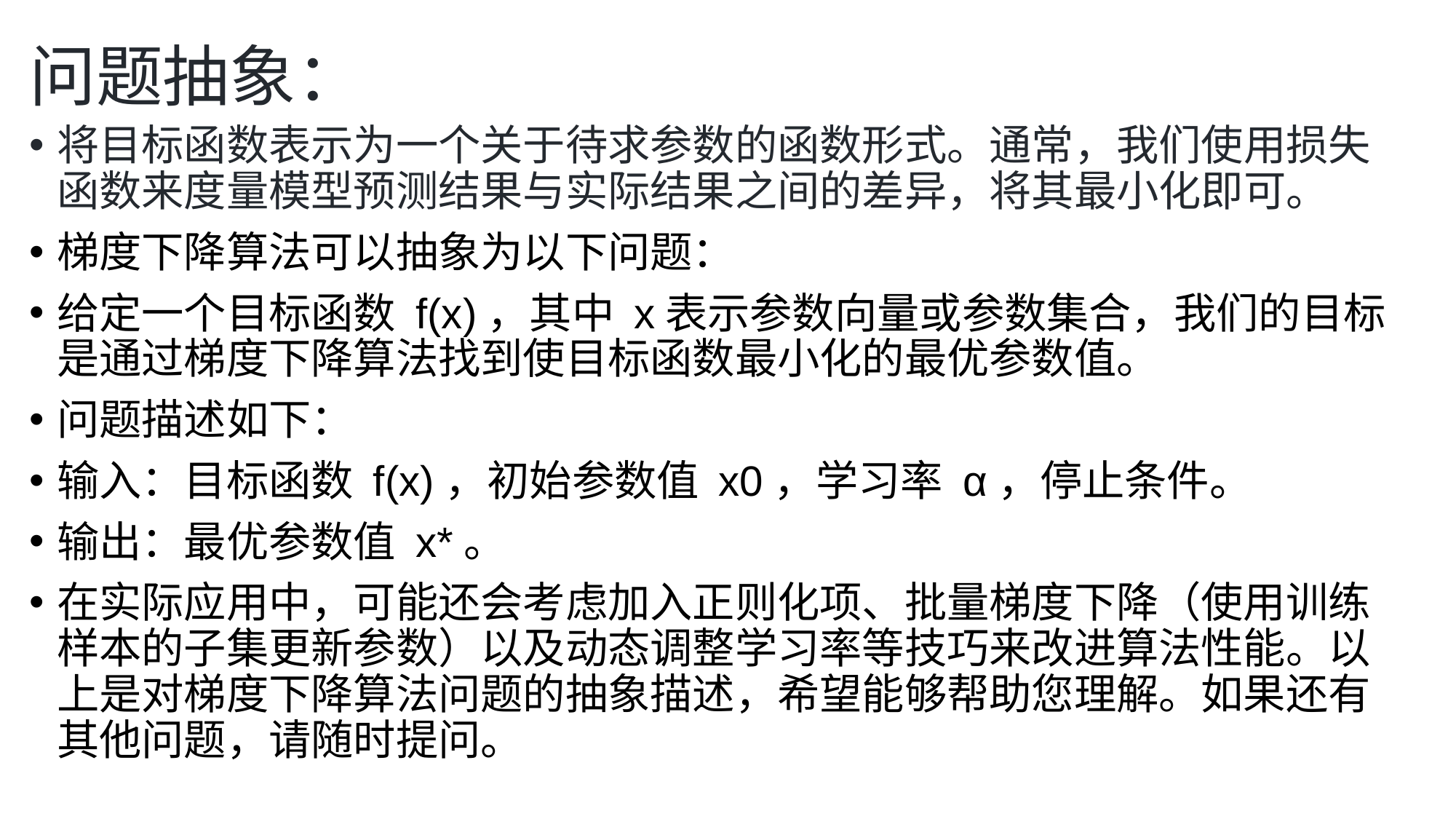

# 问题抽象：
将目标函数表示为一个关于待求参数的函数形式。通常，我们使用损失函数来度量模型预测结果与实际结果之间的差异，将其最小化即可。
梯度下降算法可以抽象为以下问题：
给定一个目标函数 f(x)，其中 x表示参数向量或参数集合，我们的目标是通过梯度下降算法找到使目标函数最小化的最优参数值。
问题描述如下：
输入：目标函数 f(x)，初始参数值 x0，学习率 α，停止条件。
输出：最优参数值 x*。
在实际应用中，可能还会考虑加入正则化项、批量梯度下降（使用训练样本的子集更新参数）以及动态调整学习率等技巧来改进算法性能。以上是对梯度下降算法问题的抽象描述，希望能够帮助您理解。如果还有其他问题，请随时提问。